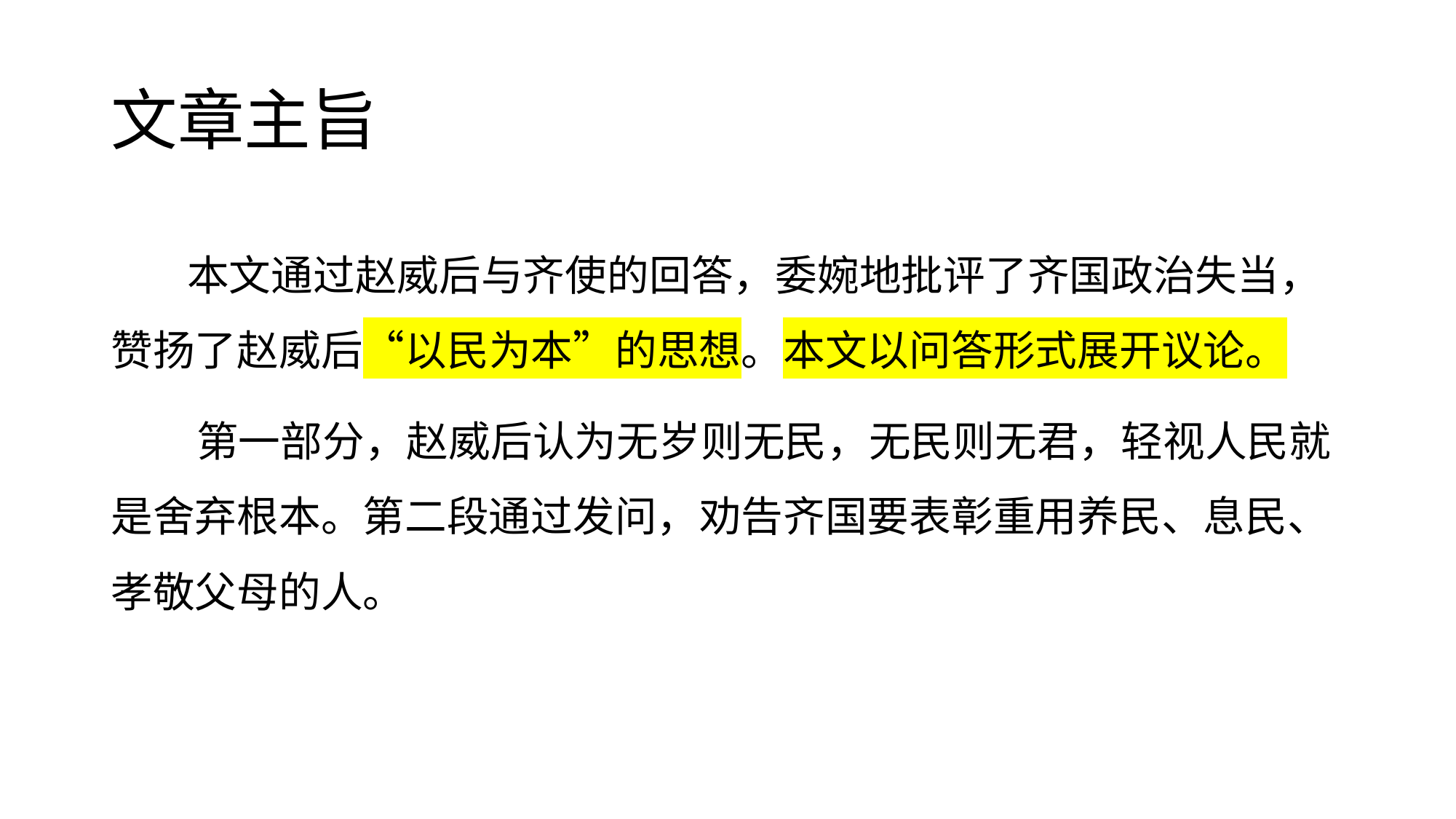

# 文章主旨
       本文通过赵威后与齐使的回答，委婉地批评了齐国政治失当，赞扬了赵威后“以民为本”的思想。本文以问答形式展开议论。
        第一部分，赵威后认为无岁则无民，无民则无君，轻视人民就是舍弃根本。第二段通过发问，劝告齐国要表彰重用养民、息民、孝敬父母的人。